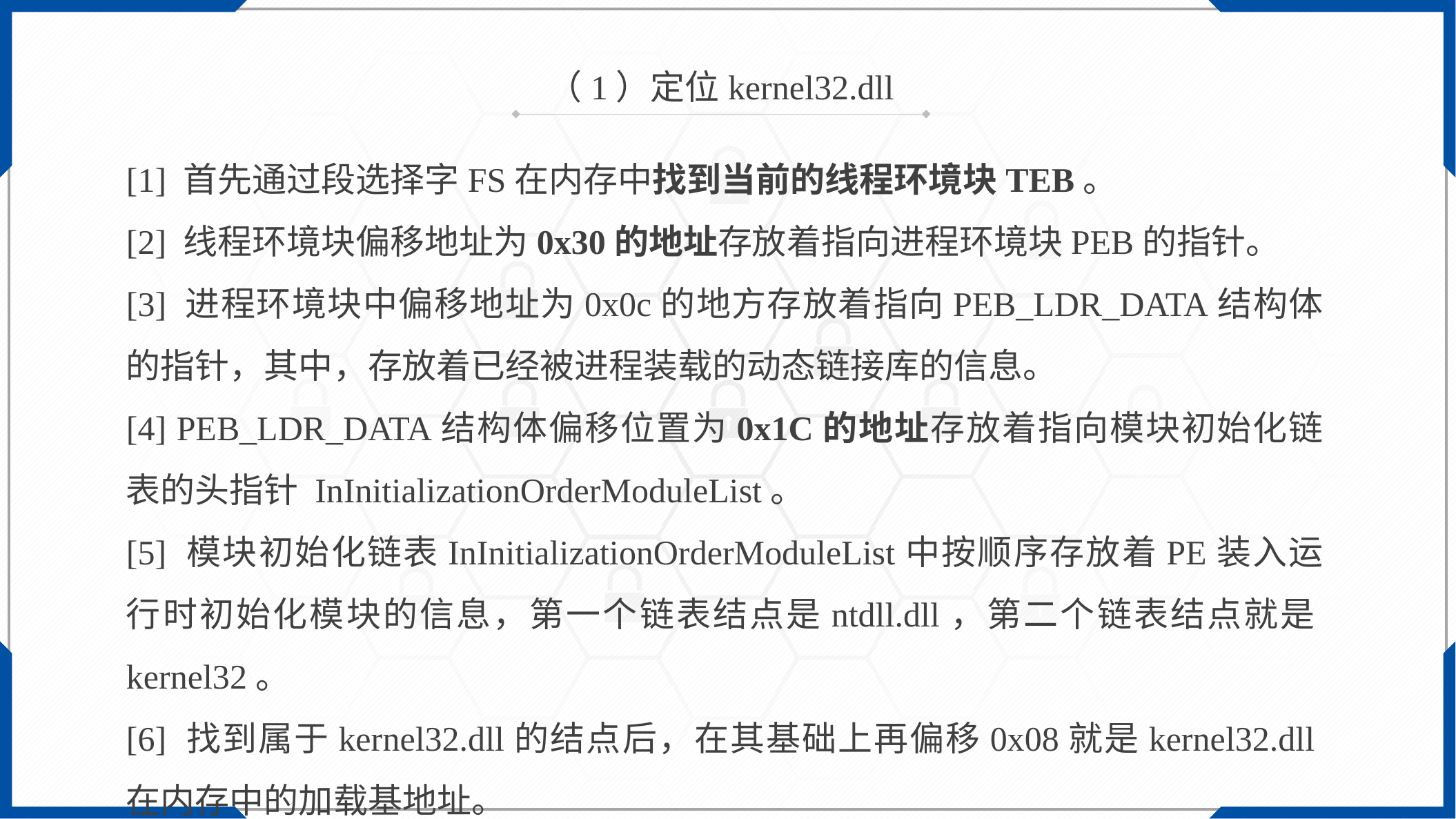

（1）定位kernel32.dll
[1] 首先通过段选择字FS在内存中找到当前的线程环境块TEB。
[2] 线程环境块偏移地址为0x30的地址存放着指向进程环境块PEB的指针。
[3] 进程环境块中偏移地址为0x0c的地方存放着指向PEB_LDR_DATA结构体的指针，其中，存放着已经被进程装载的动态链接库的信息。
[4] PEB_LDR_DATA结构体偏移位置为0x1C的地址存放着指向模块初始化链表的头指针 InInitializationOrderModuleList。
[5] 模块初始化链表InInitializationOrderModuleList中按顺序存放着PE装入运行时初始化模块的信息，第一个链表结点是ntdll.dll，第二个链表结点就是kernel32。
[6] 找到属于kernel32.dll的结点后，在其基础上再偏移0x08就是kernel32.dll在内存中的加载基地址。